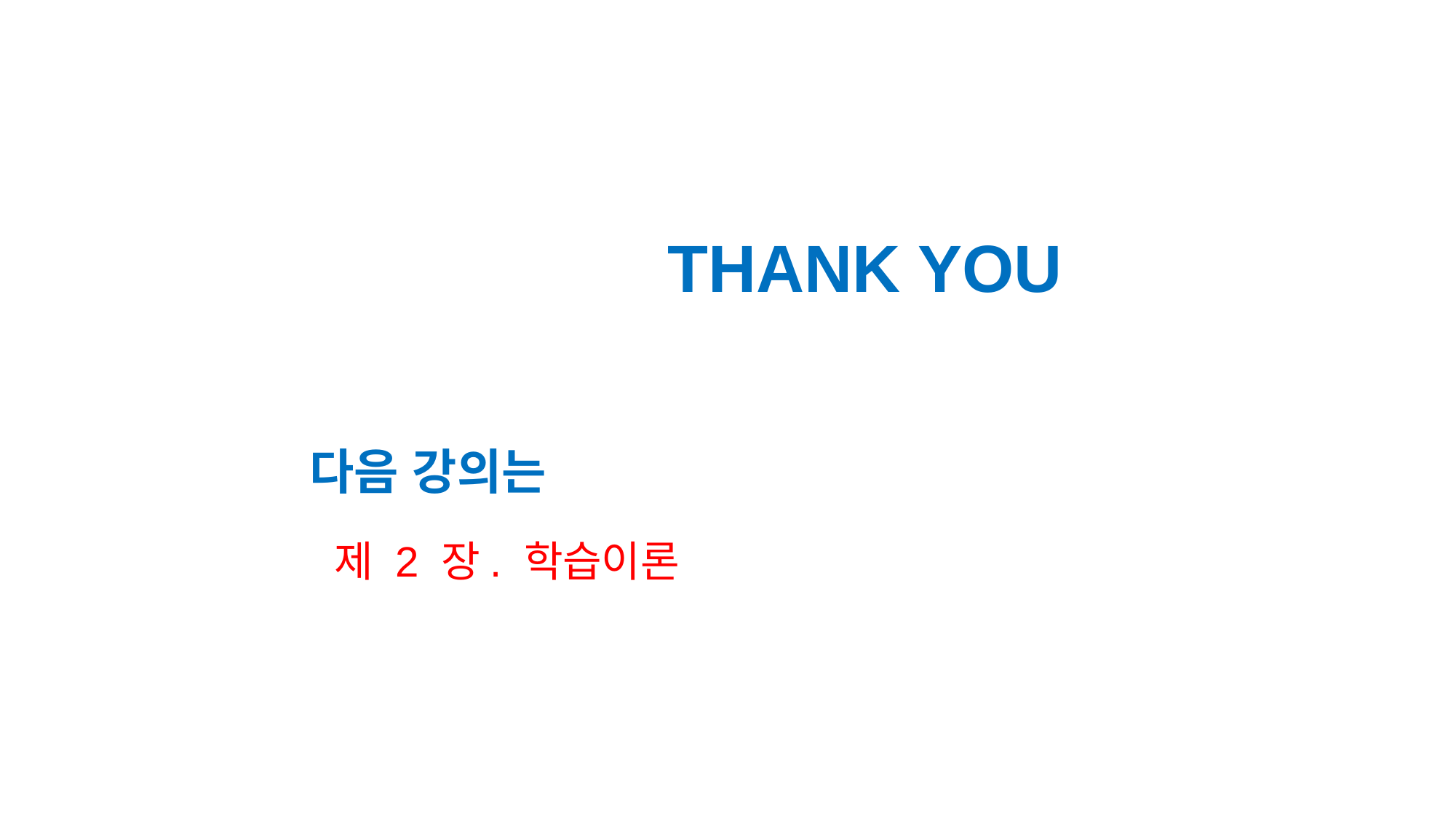

THANK YOU
다음 강의는
제 2 장. 학습이론